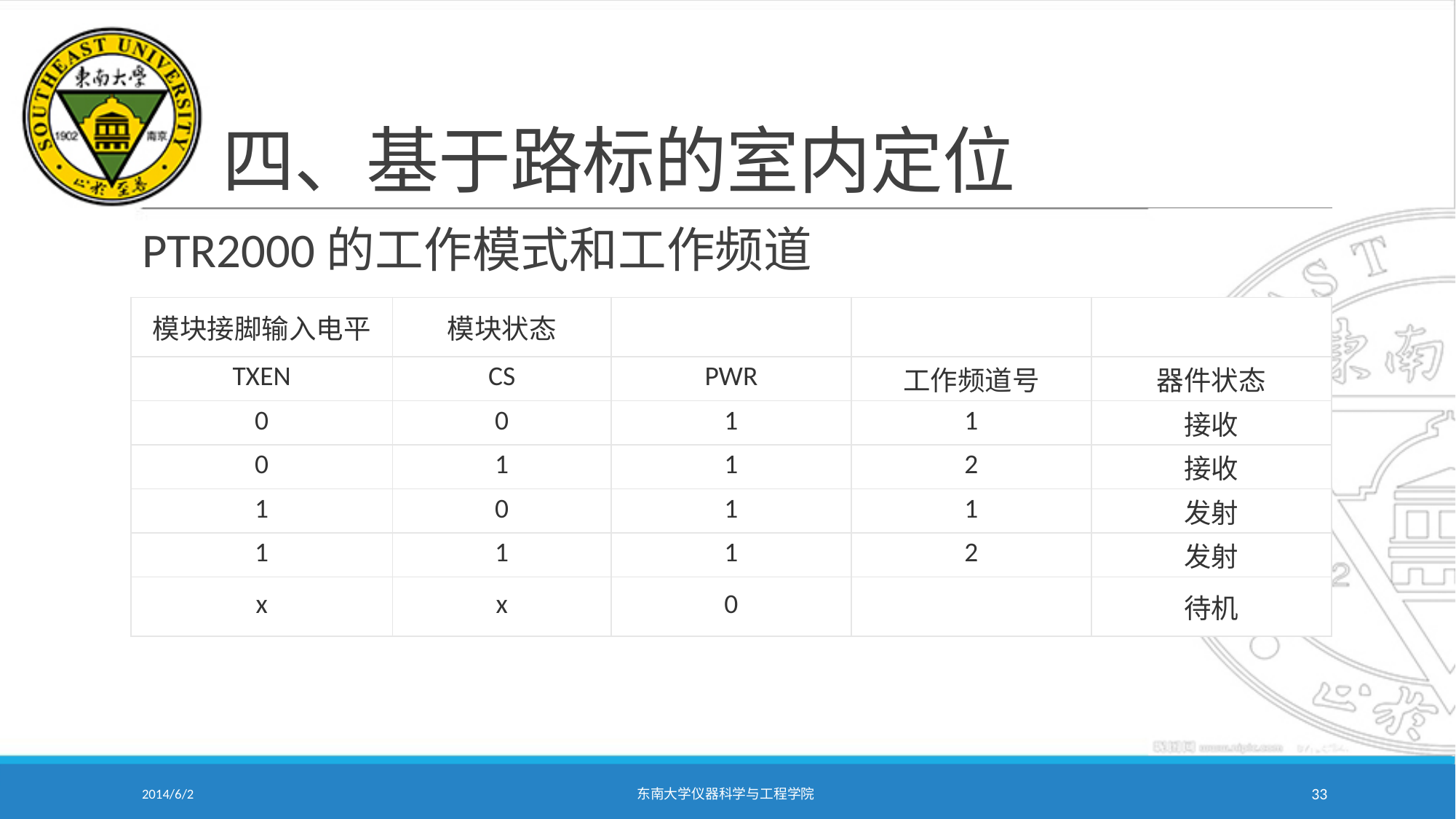

# 四、基于路标的室内定位
PTR2000的工作模式和工作频道

| 模块接脚输入电平 | 模块状态 |  |  |  |
| --- | --- | --- | --- | --- |
| TXEN | CS | PWR | 工作频道号 | 器件状态 |
| 0 | 0 | 1 | 1 | 接收 |
| 0 | 1 | 1 | 2 | 接收 |
| 1 | 0 | 1 | 1 | 发射 |
| 1 | 1 | 1 | 2 | 发射 |
| x | x | 0 |  | 待机 |
2014/6/2
东南大学仪器科学与工程学院
33